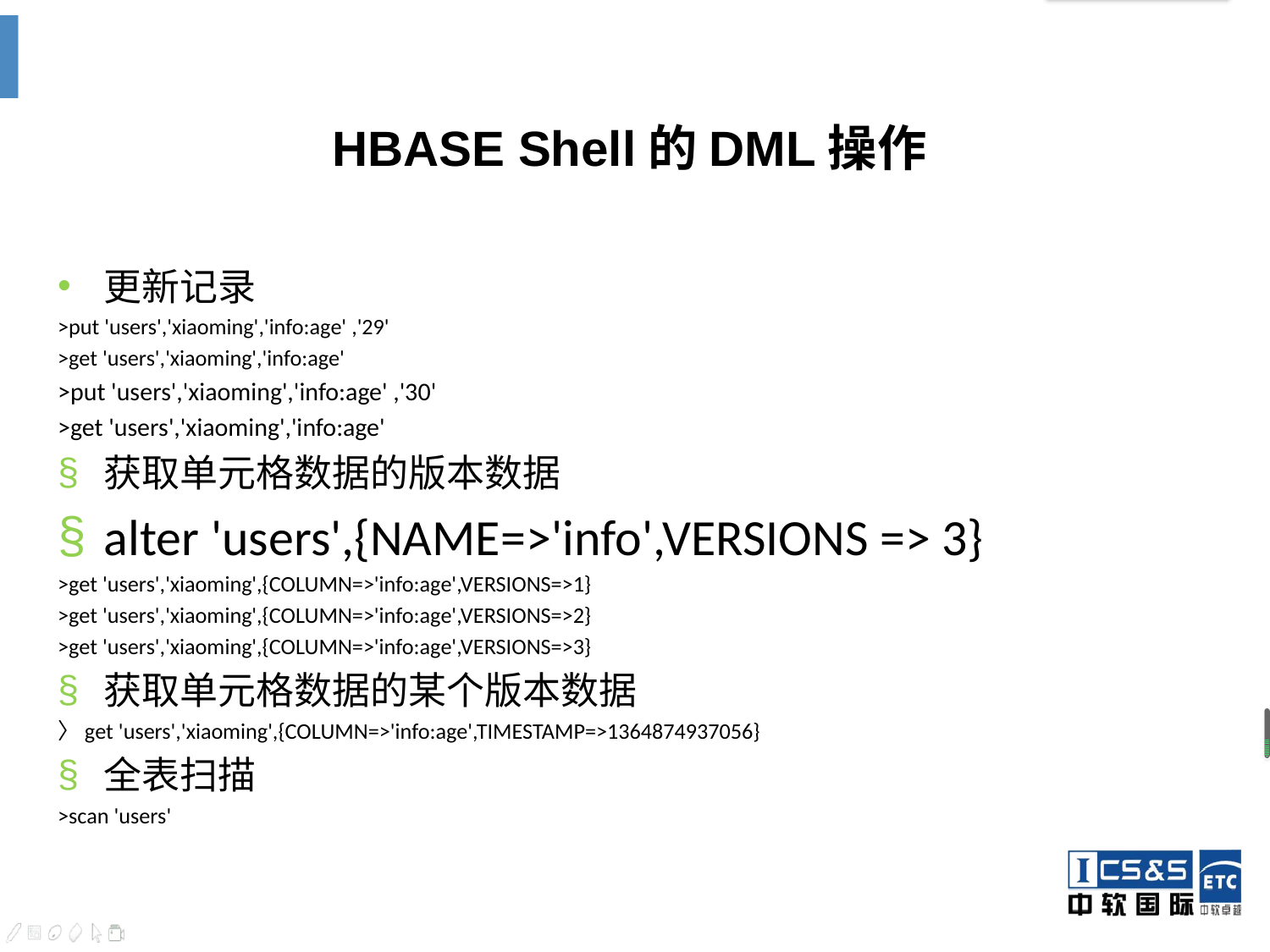

# HBASE Shell的DML操作
更新记录
>put 'users','xiaoming','info:age' ,'29'
>get 'users','xiaoming','info:age'
>put 'users','xiaoming','info:age' ,'30'
>get 'users','xiaoming','info:age'
获取单元格数据的版本数据
alter 'users',{NAME=>'info',VERSIONS => 3}
>get 'users','xiaoming',{COLUMN=>'info:age',VERSIONS=>1}
>get 'users','xiaoming',{COLUMN=>'info:age',VERSIONS=>2}
>get 'users','xiaoming',{COLUMN=>'info:age',VERSIONS=>3}
获取单元格数据的某个版本数据
〉get 'users','xiaoming',{COLUMN=>'info:age',TIMESTAMP=>1364874937056}
全表扫描
>scan 'users'